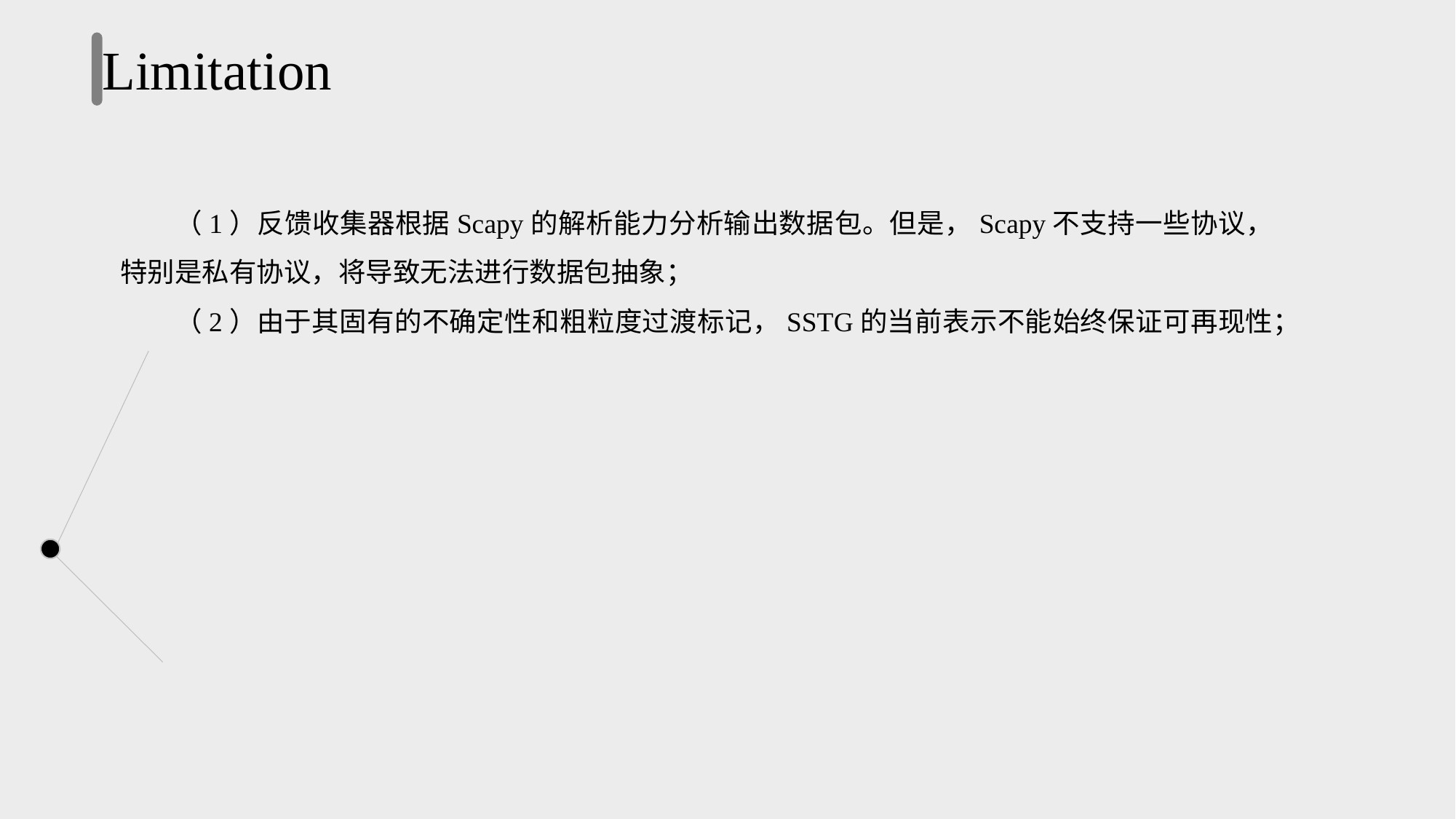

Limitation

（1）反馈收集器根据Scapy的解析能力分析输出数据包。但是，Scapy不支持一些协议，特别是私有协议，将导致无法进行数据包抽象；
（2）由于其固有的不确定性和粗粒度过渡标记，SSTG的当前表示不能始终保证可再现性；